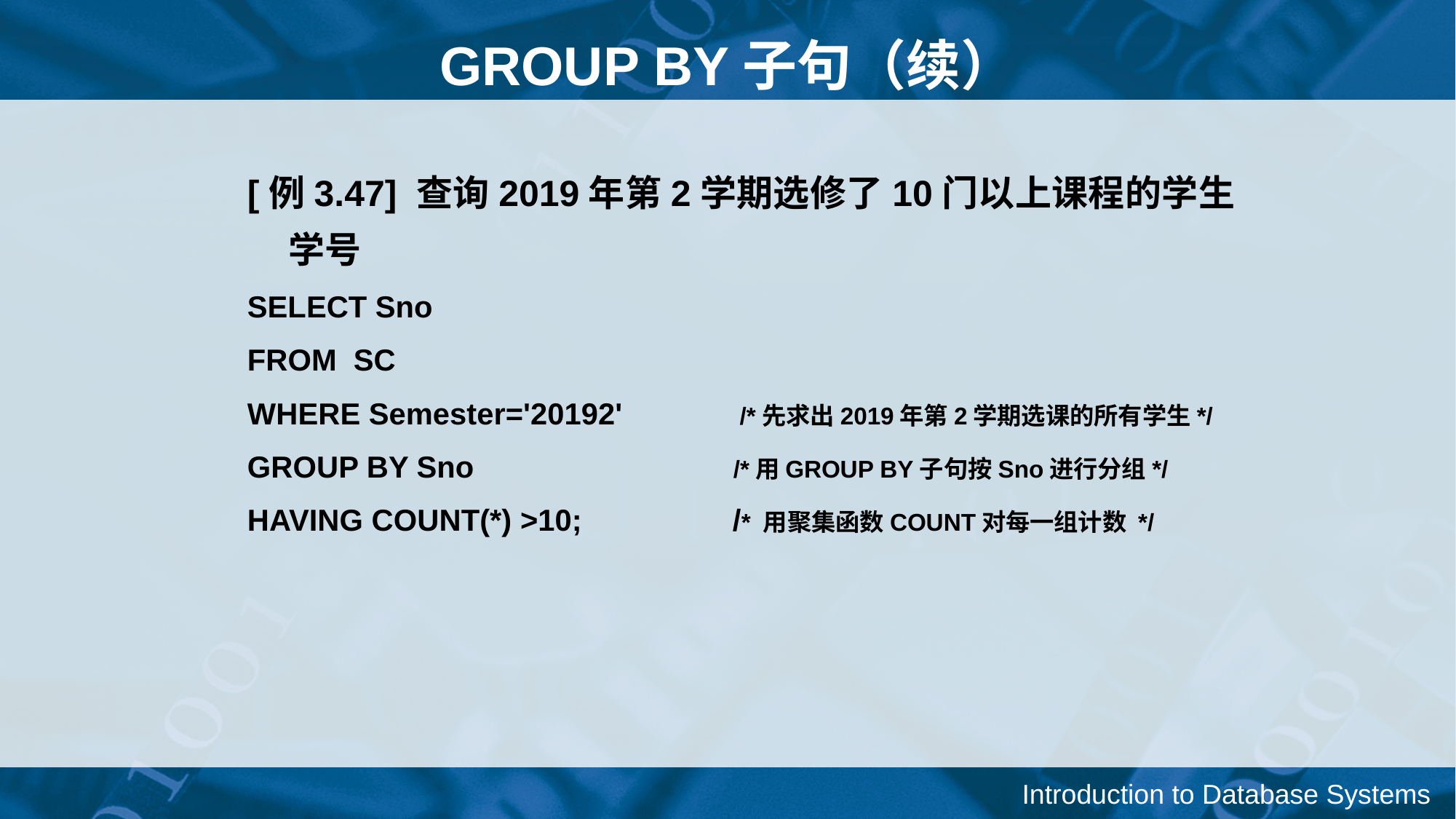

GROUP BY子句（续）
[例3.47] 查询2019年第2学期选修了10门以上课程的学生学号
SELECT Sno
FROM  SC
WHERE Semester='20192'              /*先求出2019年第2学期选课的所有学生*/
GROUP BY Sno                               /*用GROUP BY子句按Sno进行分组*/
HAVING COUNT(*) >10;                  /* 用聚集函数COUNT对每一组计数 */